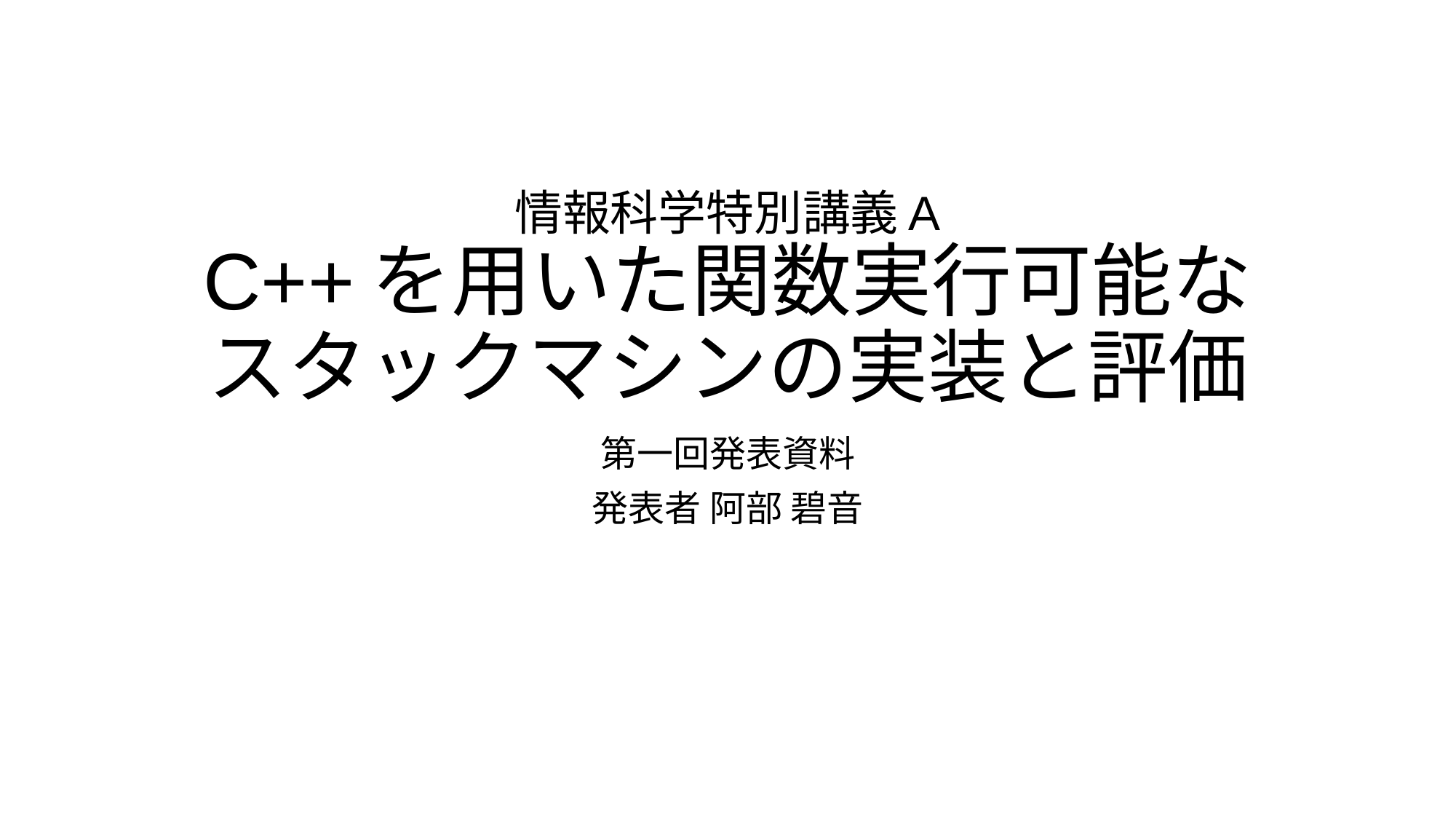

# 情報科学特別講義A C++を用いた関数実行可能なスタックマシンの実装と評価
第一回発表資料
発表者 阿部 碧音